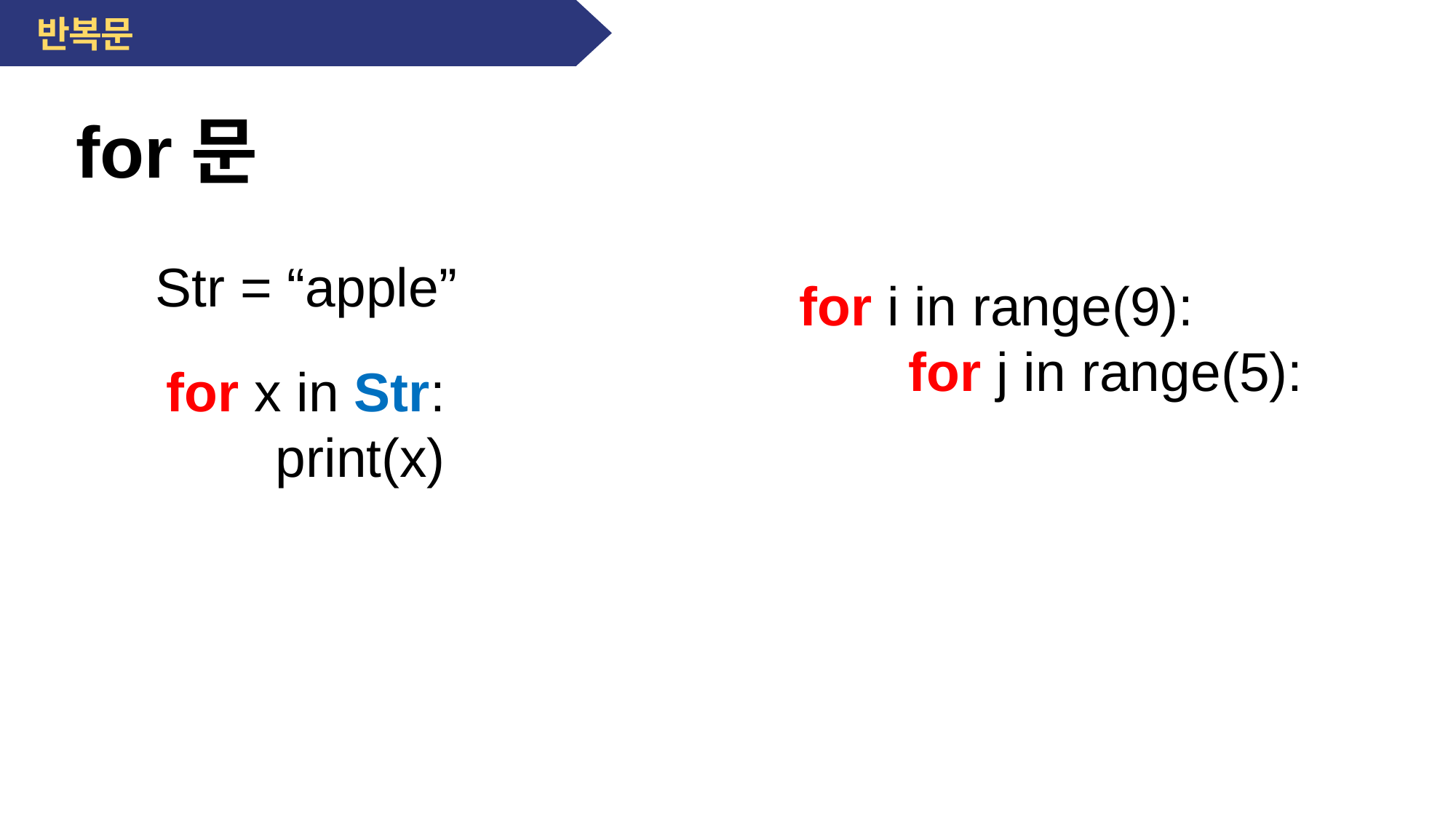

반복문
for문
Str = “apple”
for i in range(9):
	for j in range(5):
for x in Str:
	print(x)